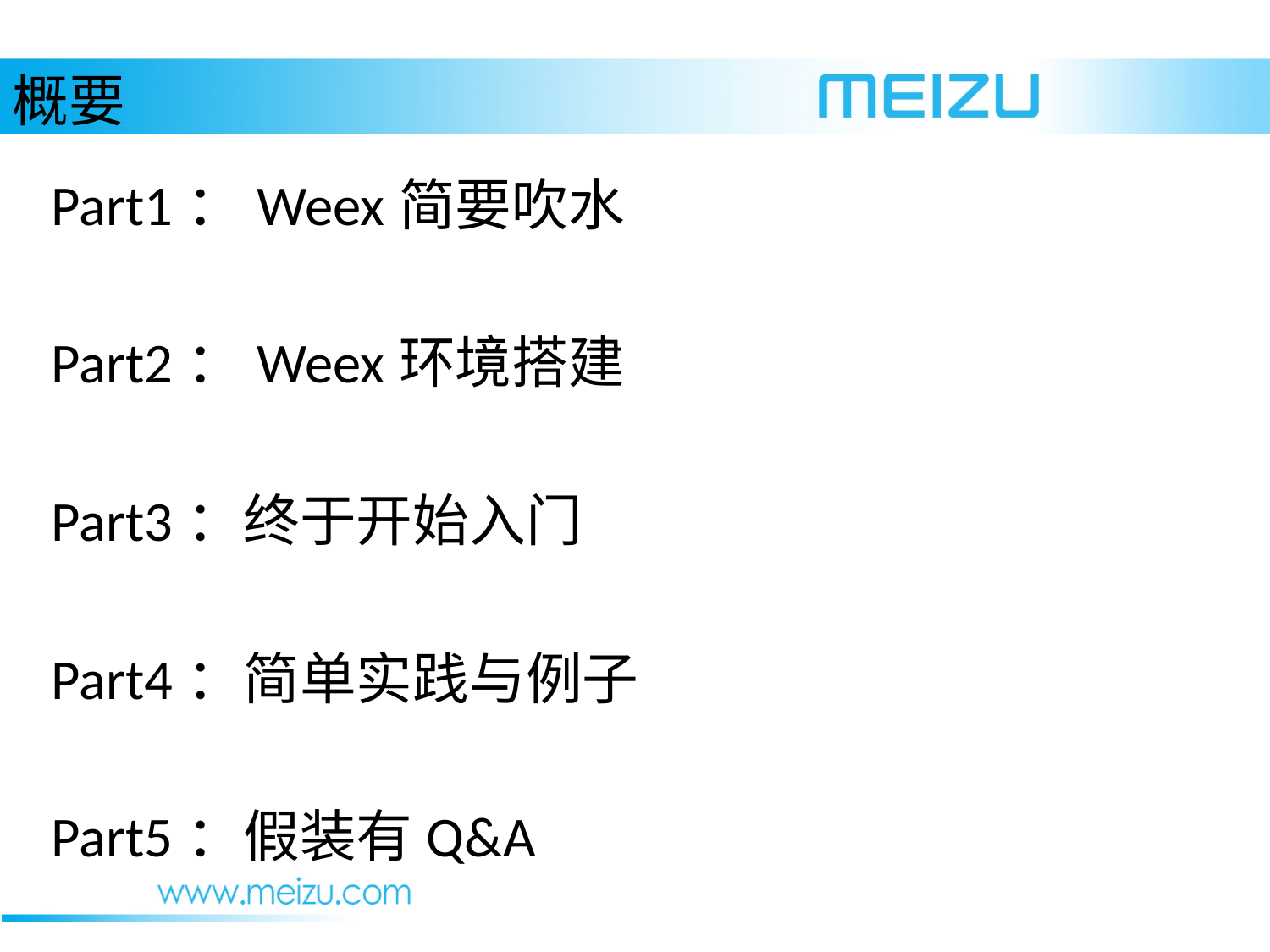

# 概要
Part1：Weex简要吹水

Part2：Weex环境搭建

Part3：终于开始入门

Part4：简单实践与例子

Part5：假装有Q&A